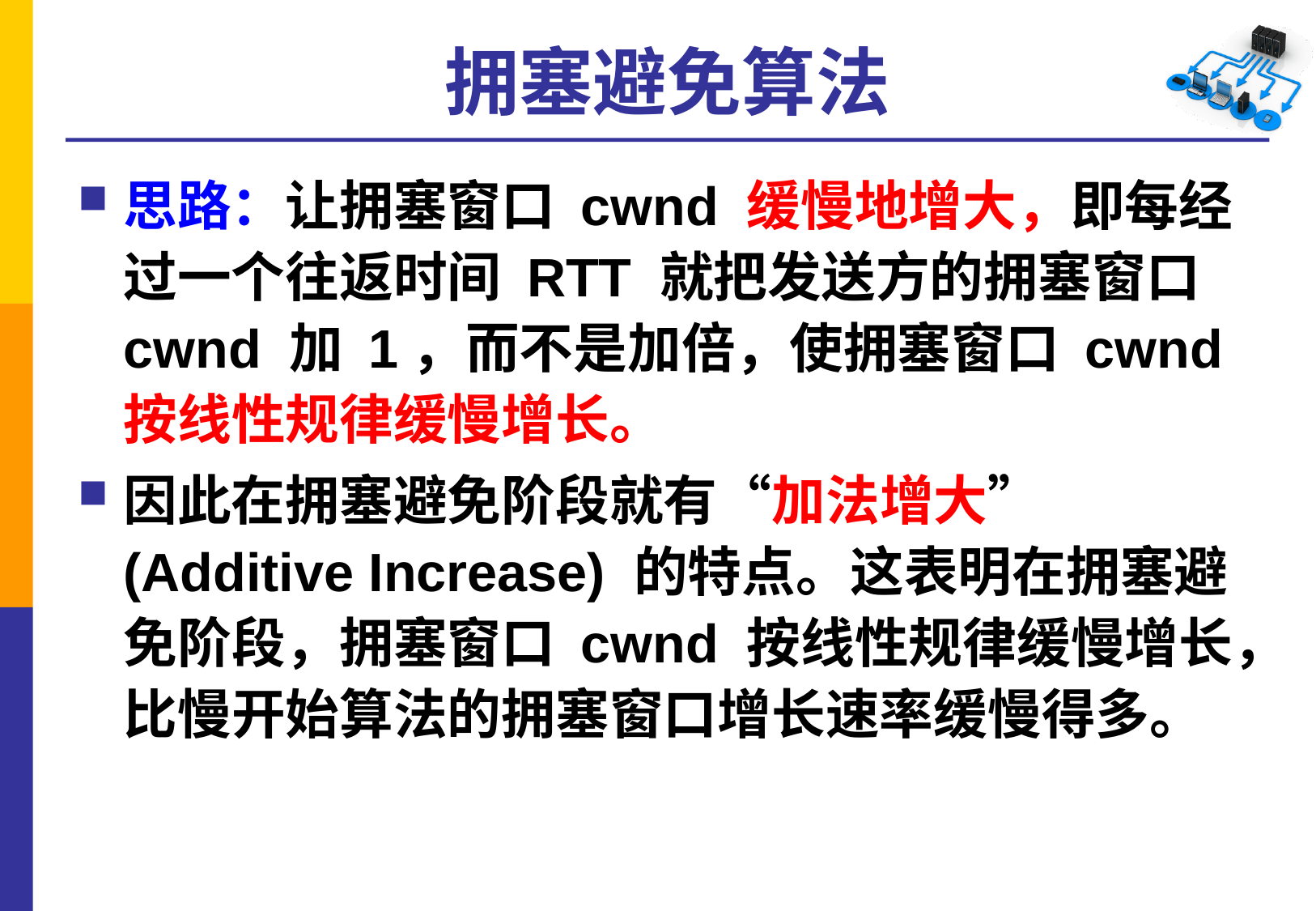

# 拥塞避免算法
思路：让拥塞窗口 cwnd 缓慢地增大，即每经过一个往返时间 RTT 就把发送方的拥塞窗口 cwnd 加 1，而不是加倍，使拥塞窗口 cwnd 按线性规律缓慢增长。
因此在拥塞避免阶段就有“加法增大”  (Additive Increase) 的特点。这表明在拥塞避免阶段，拥塞窗口 cwnd 按线性规律缓慢增长，比慢开始算法的拥塞窗口增长速率缓慢得多。